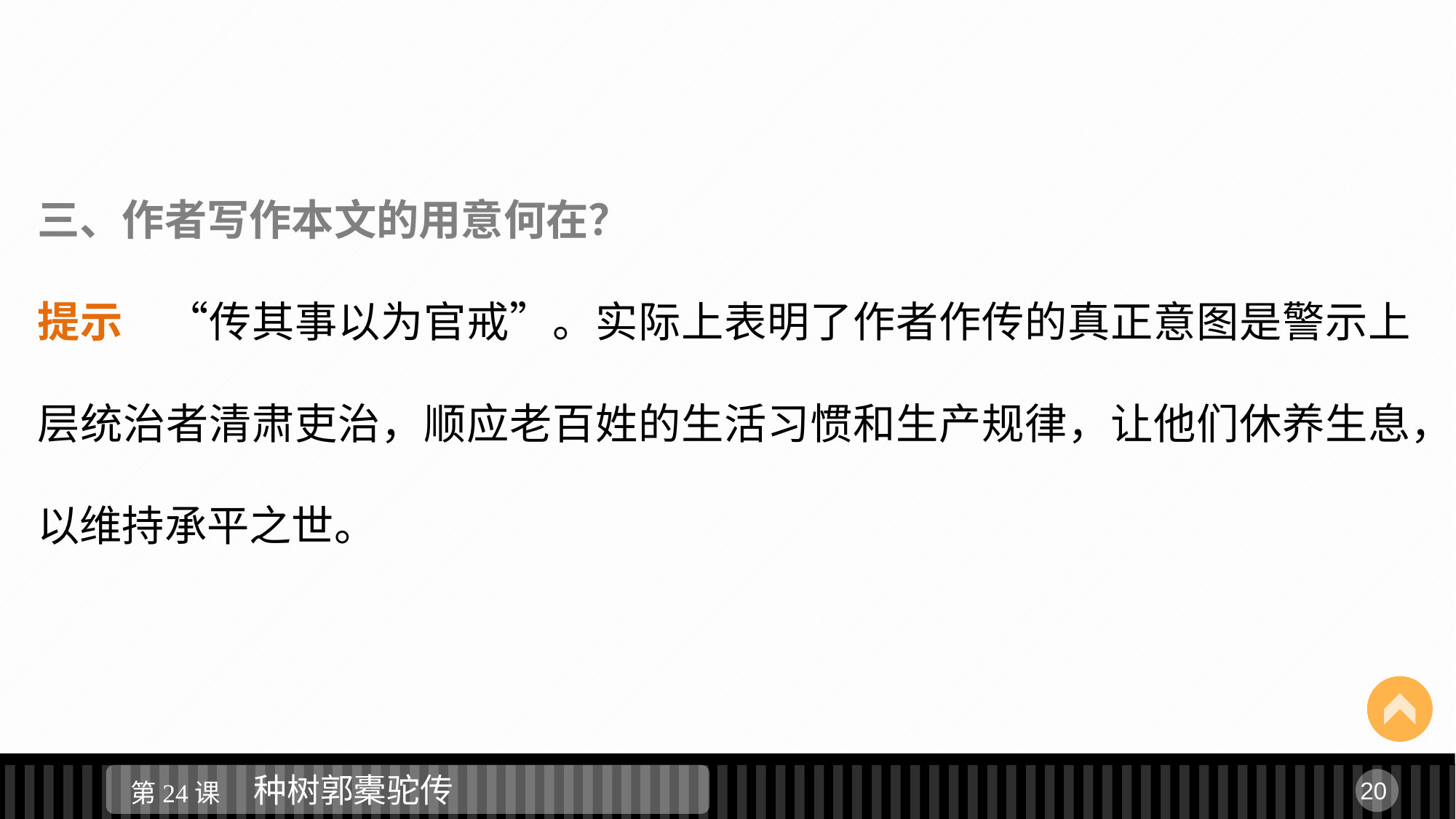

三、作者写作本文的用意何在？
提示　“传其事以为官戒”。实际上表明了作者作传的真正意图是警示上层统治者清肃吏治，顺应老百姓的生活习惯和生产规律，让他们休养生息，以维持承平之世。